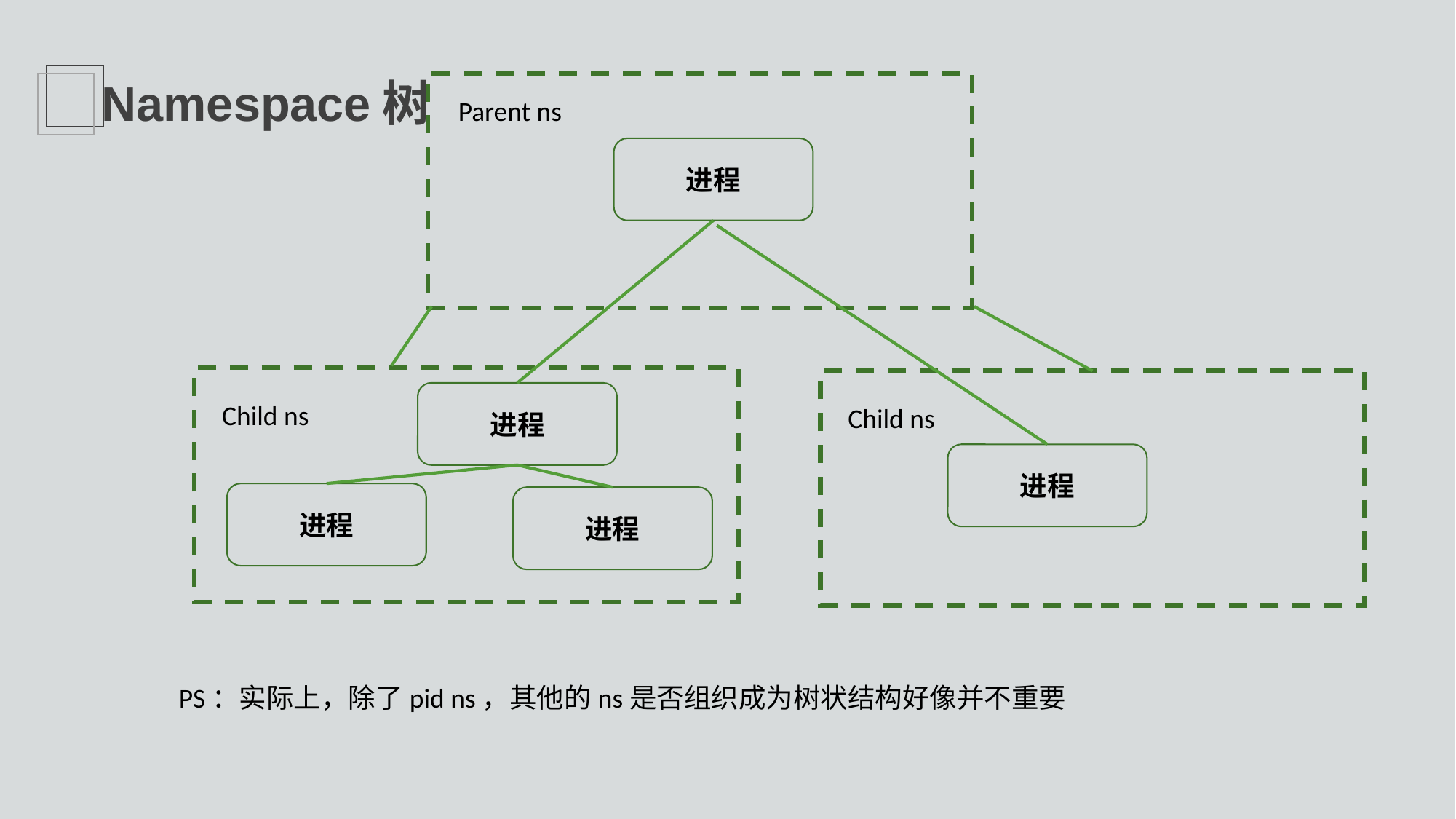

Namespace树

Parent ns
进程

进程
Child ns
Child ns
进程
进程
进程
PS：实际上，除了pid ns，其他的ns是否组织成为树状结构好像并不重要